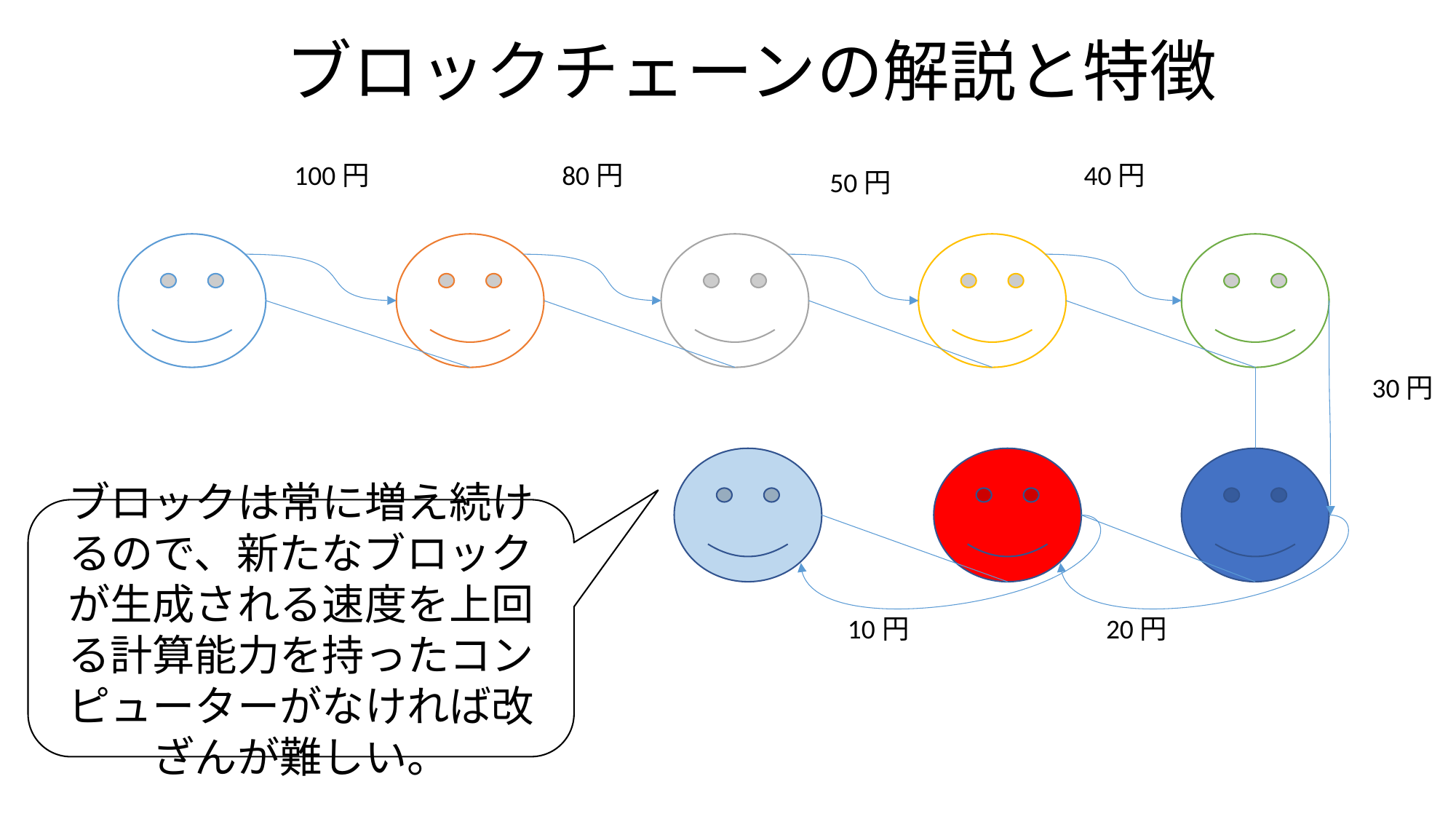

# ブロックチェーンの解説と特徴
100円
80円
40円
50円

30円

ブロックは常に増え続けるので、新たなブロックが生成される速度を上回る計算能力を持ったコンピューターがなければ改ざんが難しい。
10円
20円